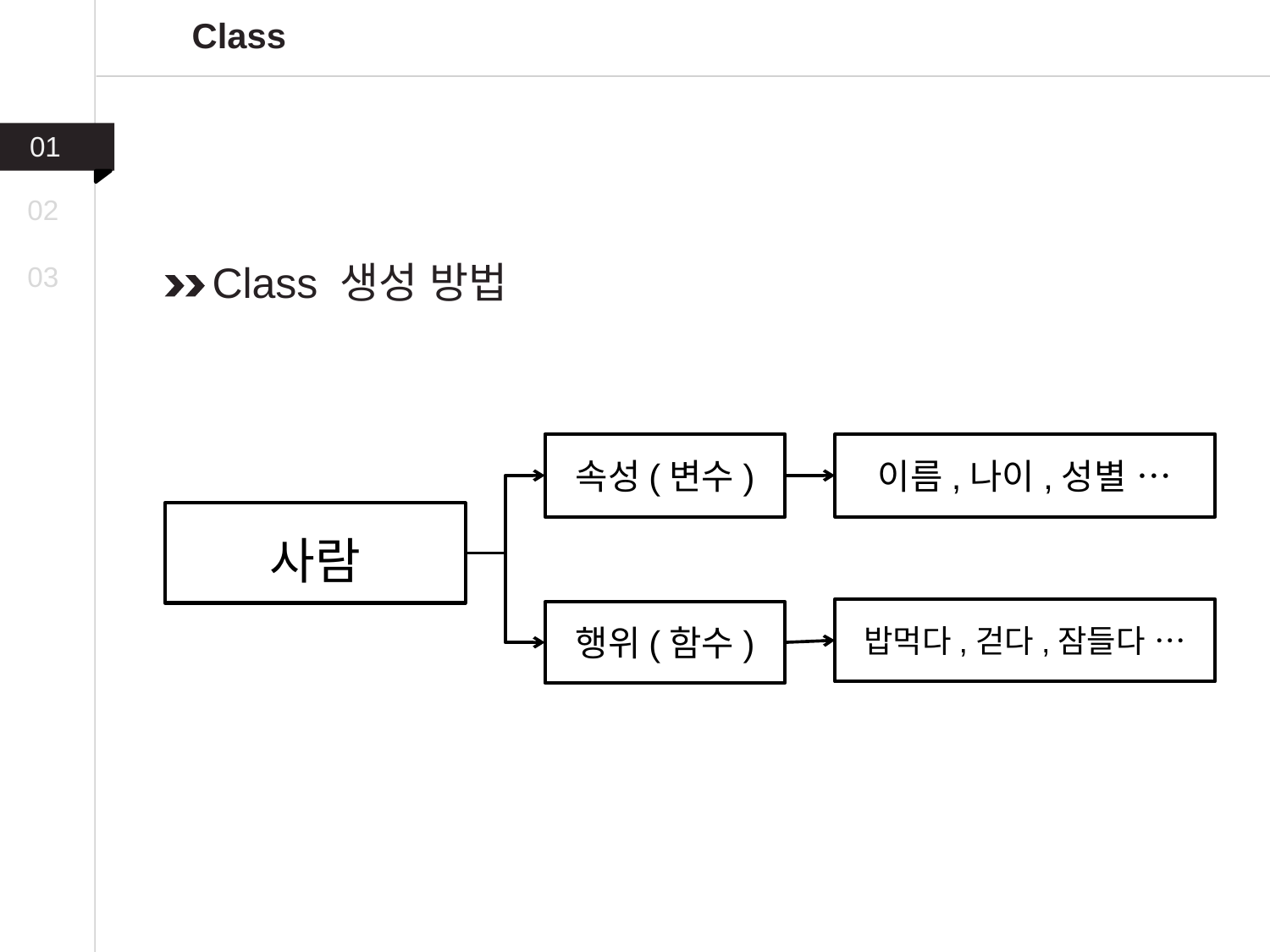

Class
01

02
Class 생성 방법
03

속성(변수)
이름,나이,성별 …

사람
밥먹다,걷다,잠들다 …
행위(함수)